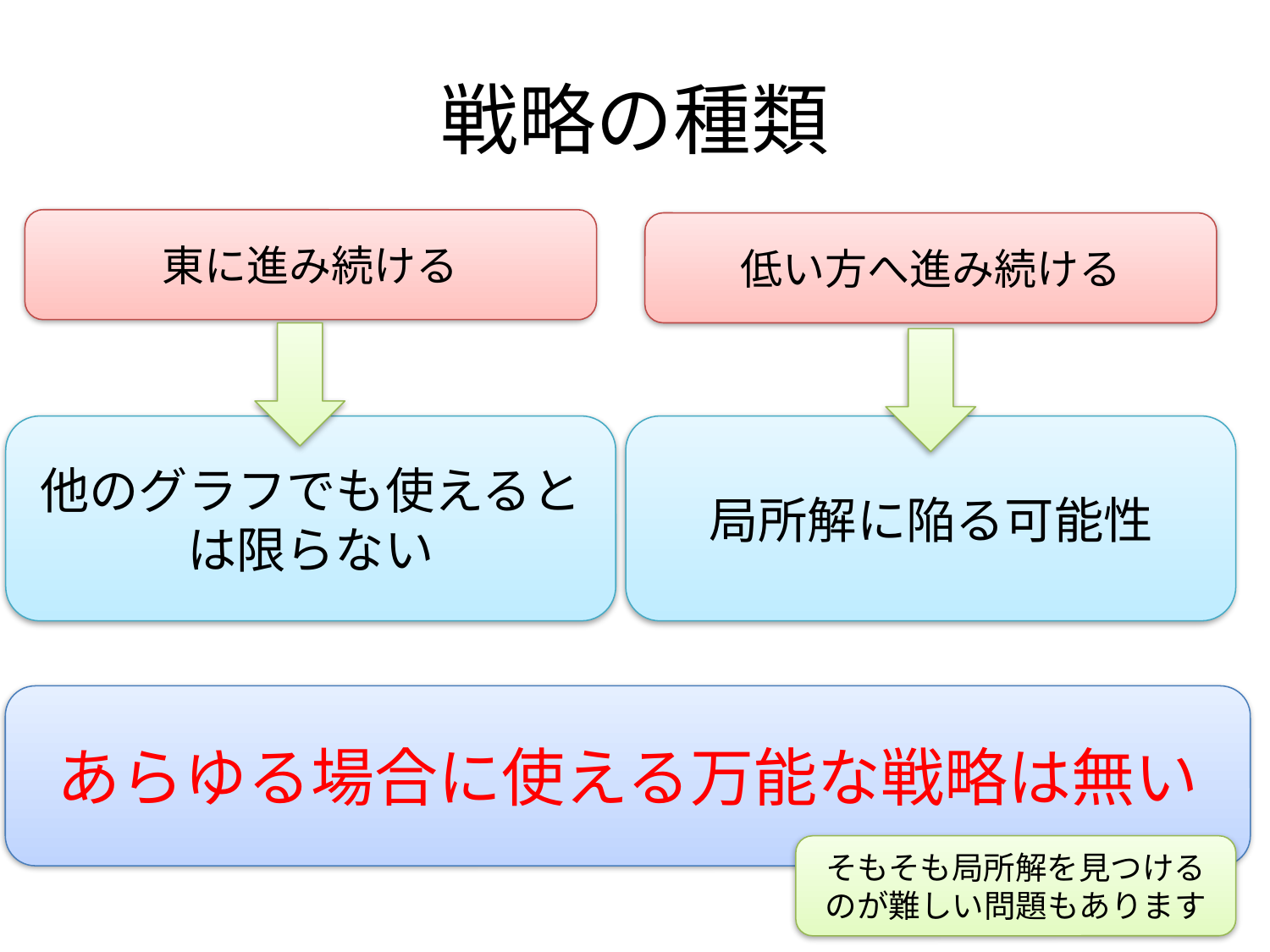

# 戦略の種類
東に進み続ける
低い方へ進み続ける

他のグラフでも使えるとは限らない
局所解に陥る可能性
あらゆる場合に使える万能な戦略は無い
そもそも局所解を見つけるのが難しい問題もあります